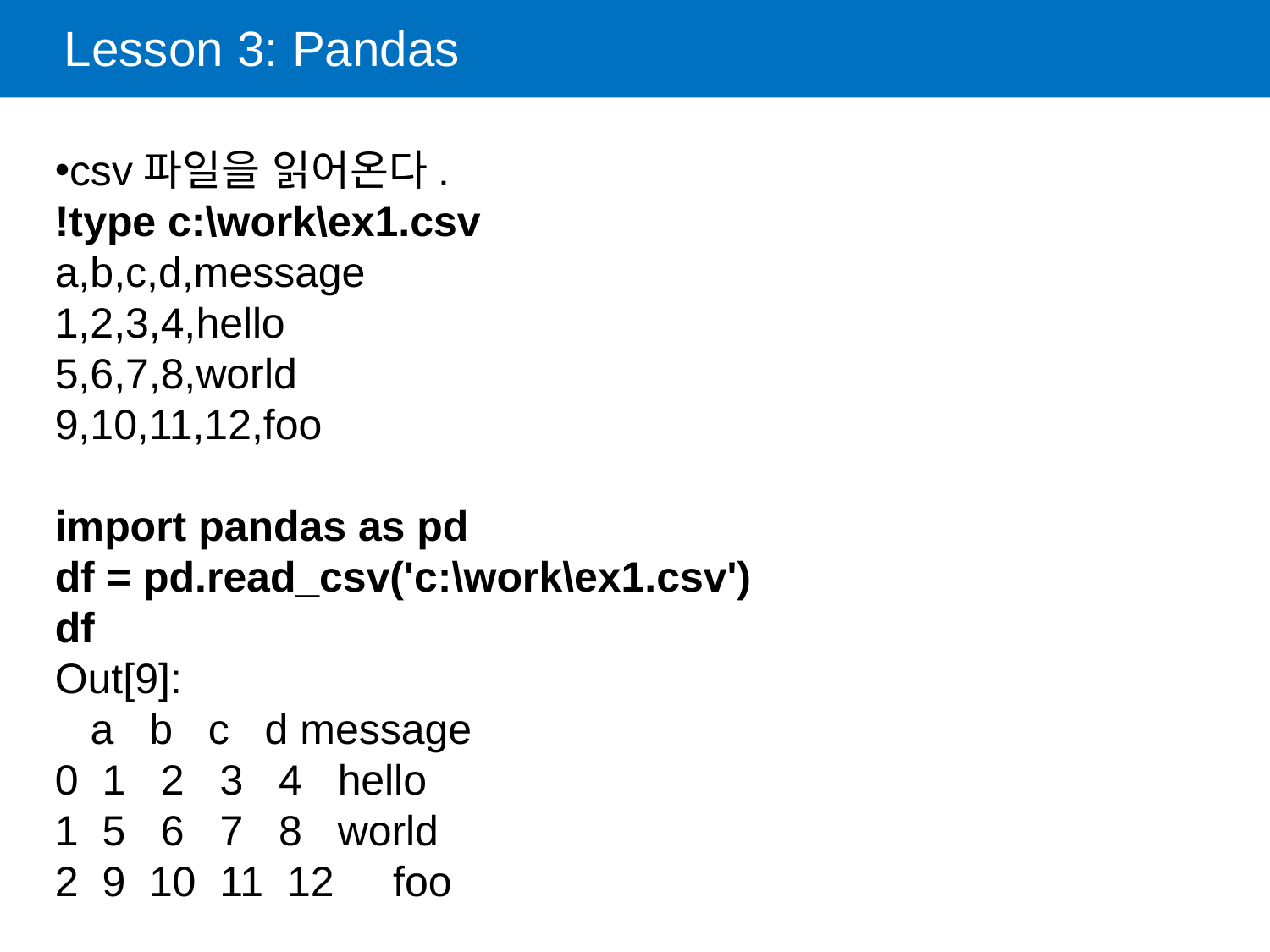

# Lesson 3: Pandas
csv파일을 읽어온다.
!type c:\work\ex1.csv
a,b,c,d,message
1,2,3,4,hello
5,6,7,8,world
9,10,11,12,foo

import pandas as pd
df = pd.read_csv('c:\work\ex1.csv')
df
Out[9]:
   a   b   c   d message
0  1   2   3   4   hello
1  5   6   7   8   world
2  9  10  11  12     foo